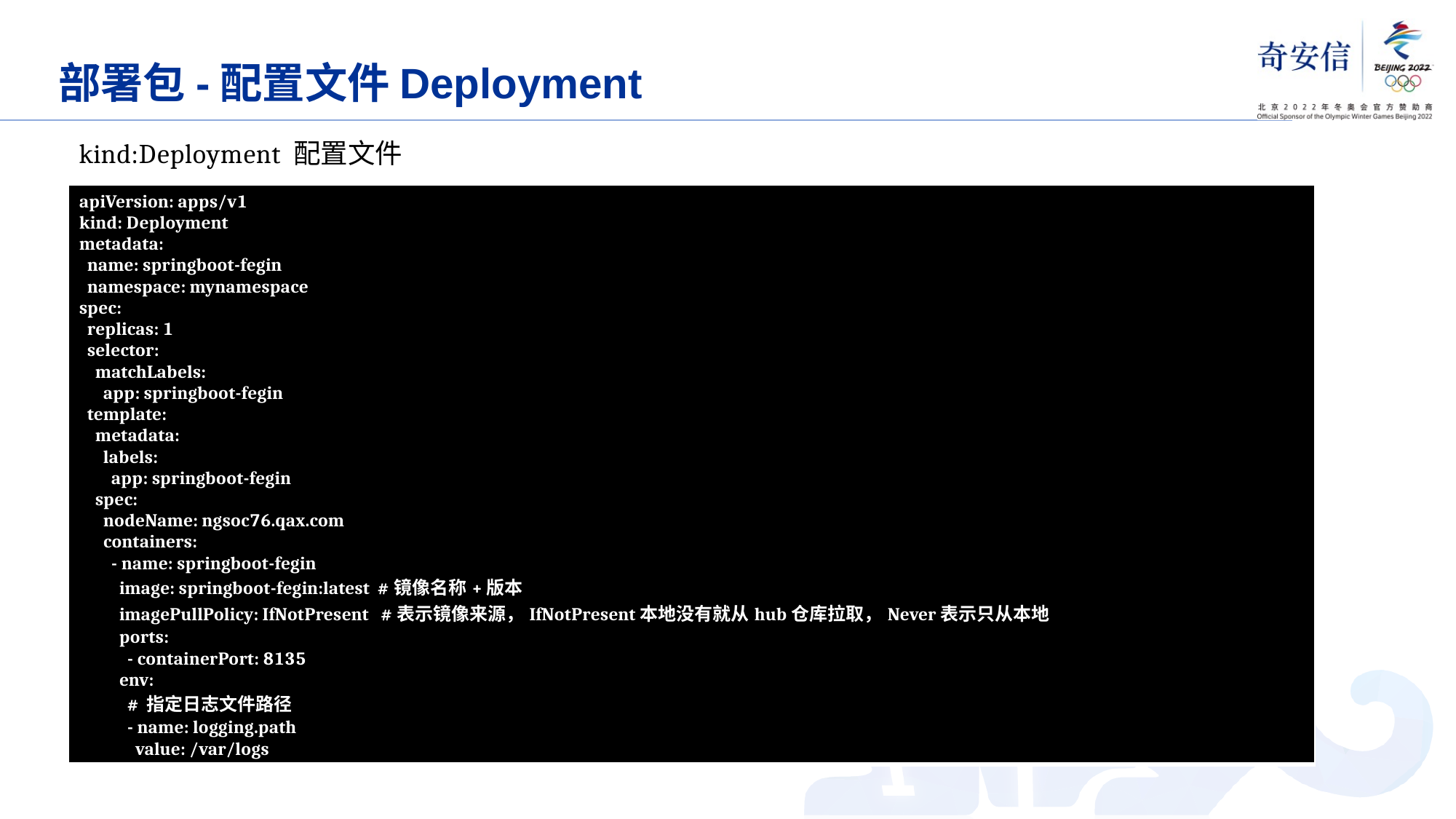

# 部署包-配置文件Deployment
kind:Deployment 配置文件

| apiVersion: apps/v1 kind: Deployment metadata: name: springboot-fegin namespace: mynamespace spec: replicas: 1 selector: matchLabels: app: springboot-fegin template: metadata: labels: app: springboot-fegin spec: nodeName: ngsoc76.qax.com containers: - name: springboot-fegin image: springboot-fegin:latest #镜像名称+版本 imagePullPolicy: IfNotPresent #表示镜像来源，IfNotPresent本地没有就从hub仓库拉取，Never表示只从本地 ports: - containerPort: 8135 env: # 指定日志文件路径 - name: logging.path value: /var/logs |
| --- |